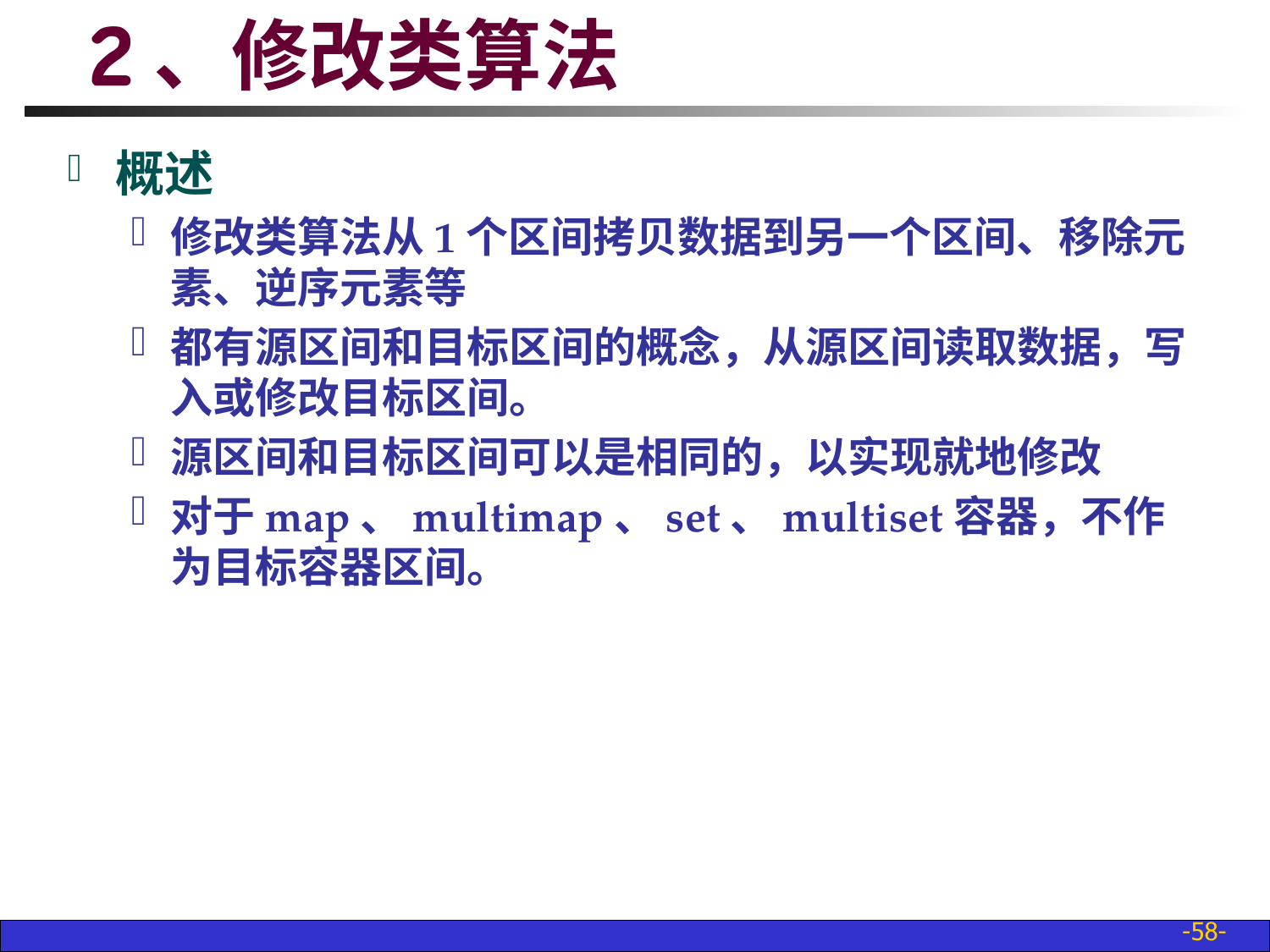

# 2、修改类算法
概述
修改类算法从1个区间拷贝数据到另一个区间、移除元素、逆序元素等
都有源区间和目标区间的概念，从源区间读取数据，写入或修改目标区间。
源区间和目标区间可以是相同的，以实现就地修改
对于map、multimap、set、multiset容器，不作为目标容器区间。
-58-